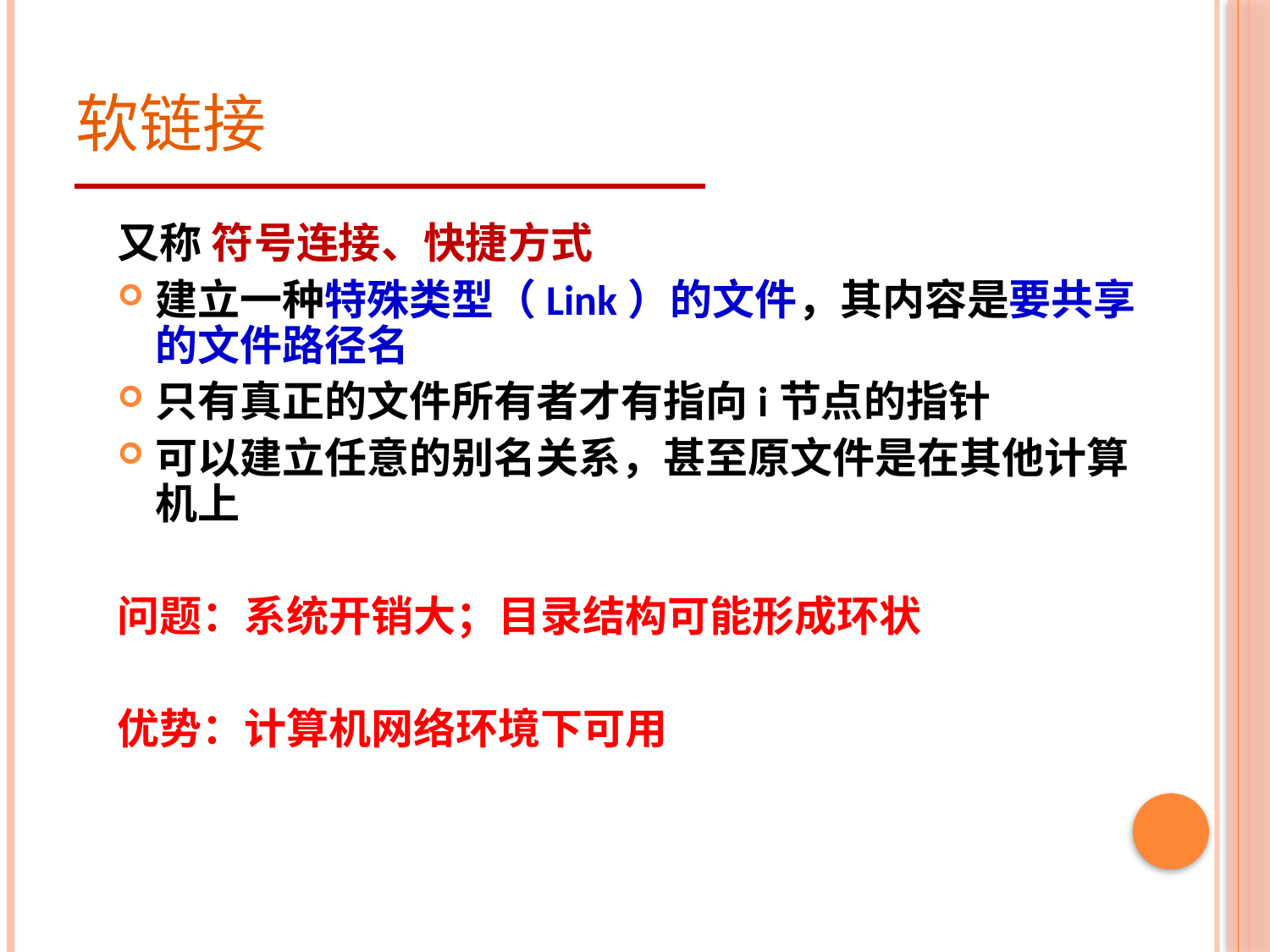

# 软链接
又称 符号连接、快捷方式
建立一种特殊类型（Link）的文件，其内容是要共享的文件路径名
只有真正的文件所有者才有指向i节点的指针
可以建立任意的别名关系，甚至原文件是在其他计算机上

问题：系统开销大；目录结构可能形成环状

优势：计算机网络环境下可用